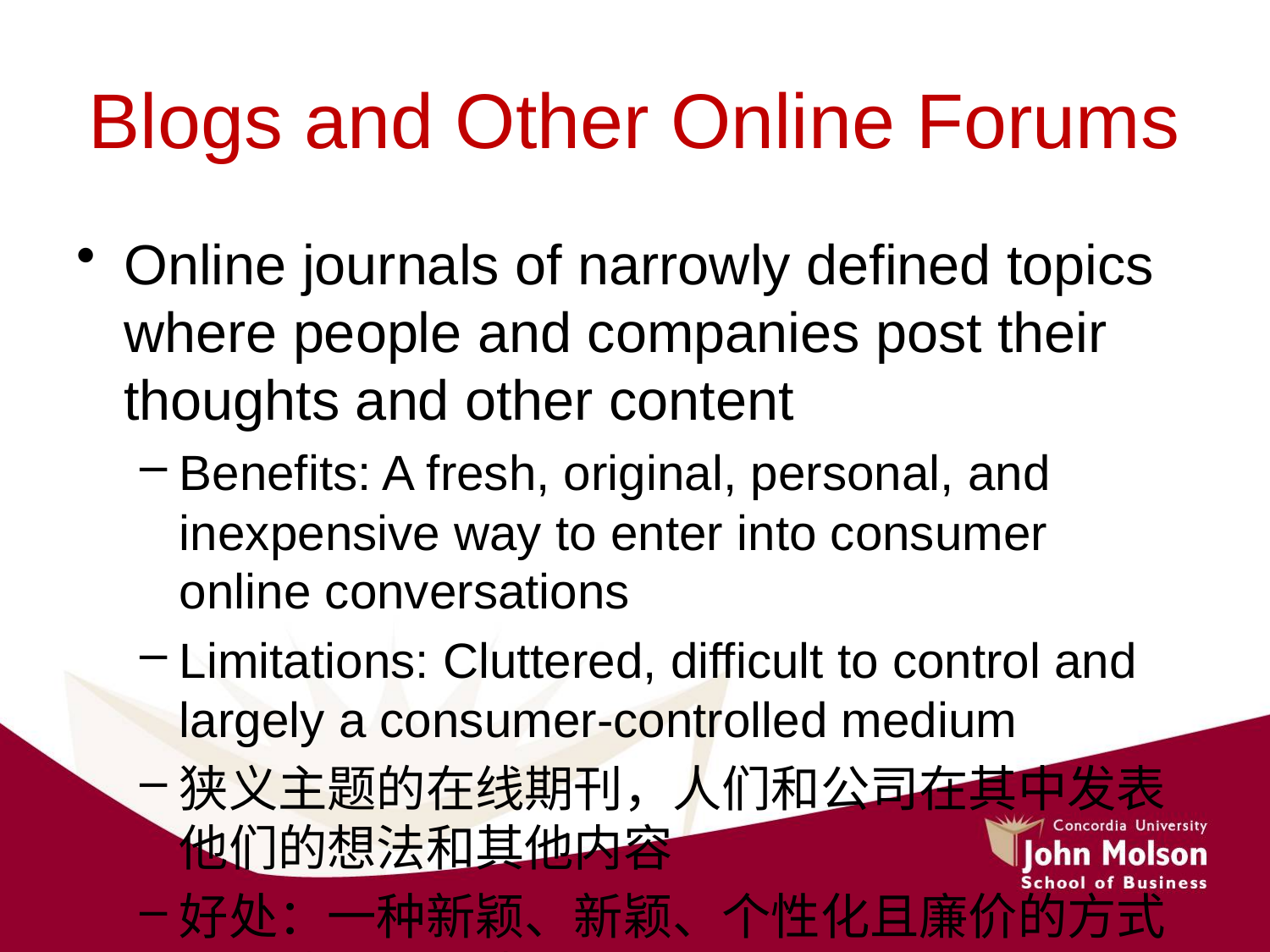

# Blogs and Other Online Forums
Online journals of narrowly defined topics where people and companies post their thoughts and other content
Benefits: A fresh, original, personal, and inexpensive way to enter into consumer online conversations
Limitations: Cluttered, difficult to control and largely a consumer-controlled medium
狭义主题的在线期刊，人们和公司在其中发表他们的想法和其他内容
好处：一种新颖、新颖、个性化且廉价的方式进入消费者在线对话
局限性：杂乱无章，难以控制，主要是消费者控制的媒体